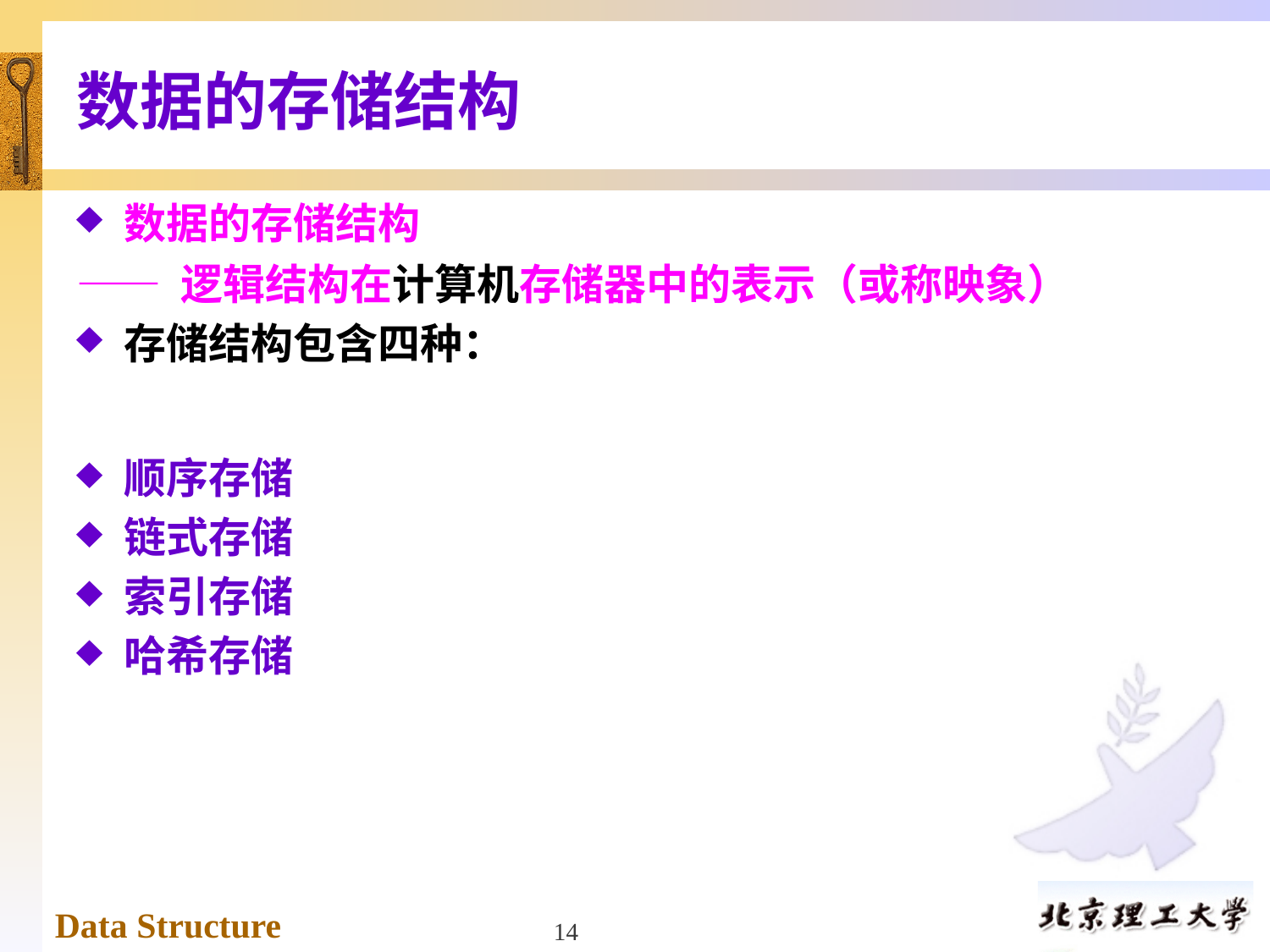

# 数据的存储结构
数据的存储结构
—— 逻辑结构在计算机存储器中的表示（或称映象）
存储结构包含四种：

顺序存储
链式存储
索引存储
哈希存储

14